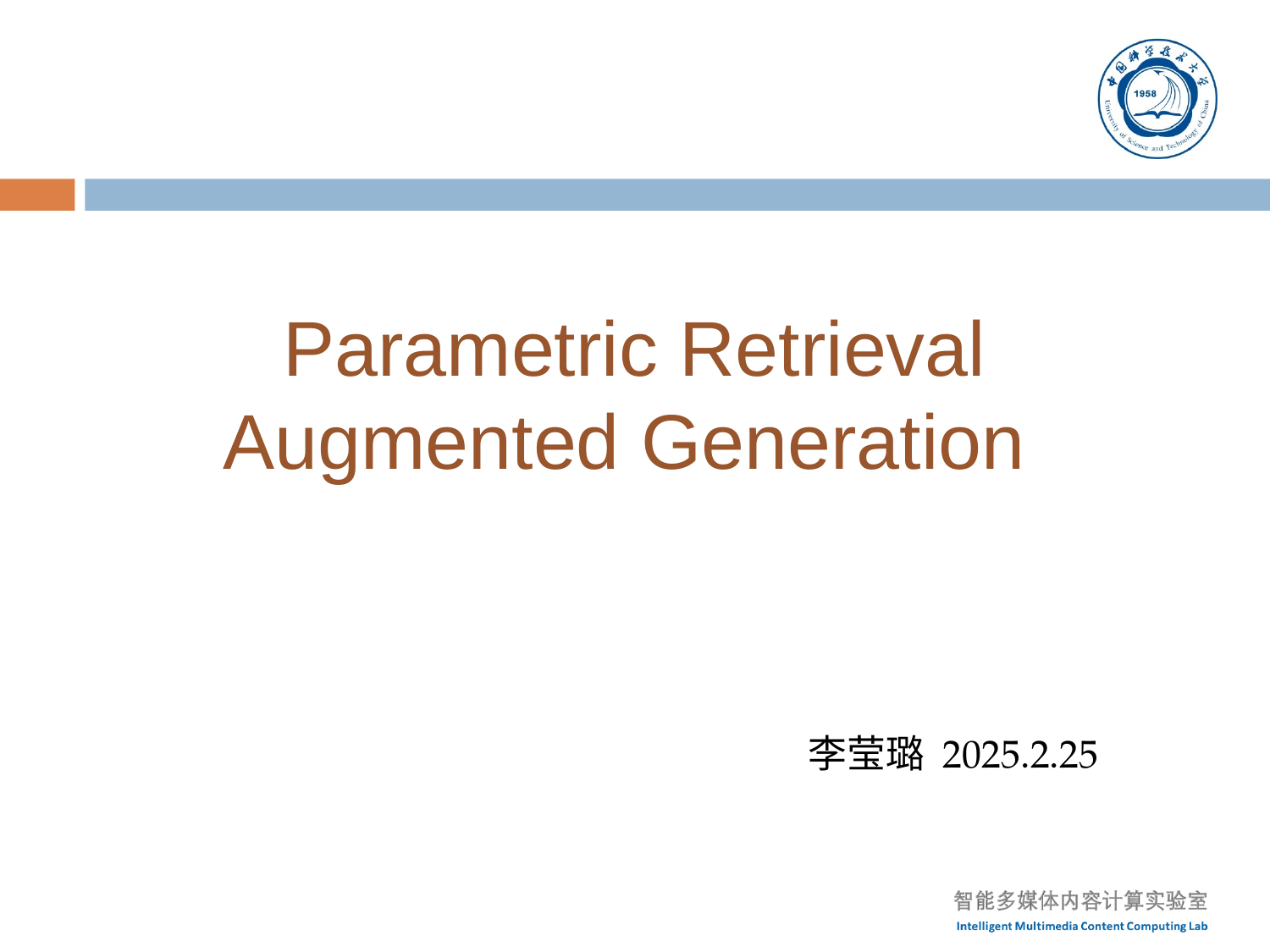

# Parametric Retrieval Augmented Generation

李莹璐 2025.2.25